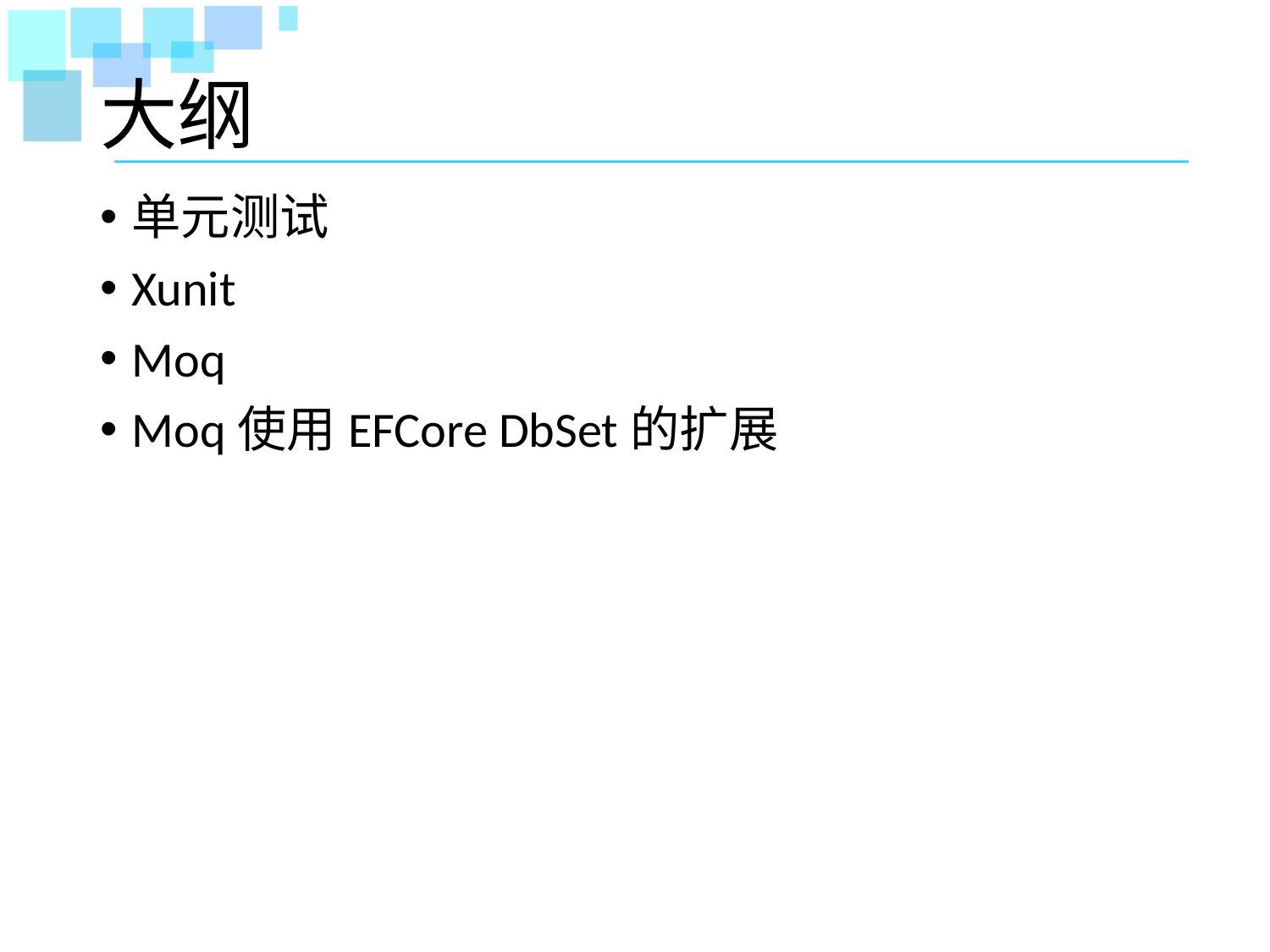

# 大纲
单元测试
Xunit
Moq
Moq使用EFCore DbSet的扩展